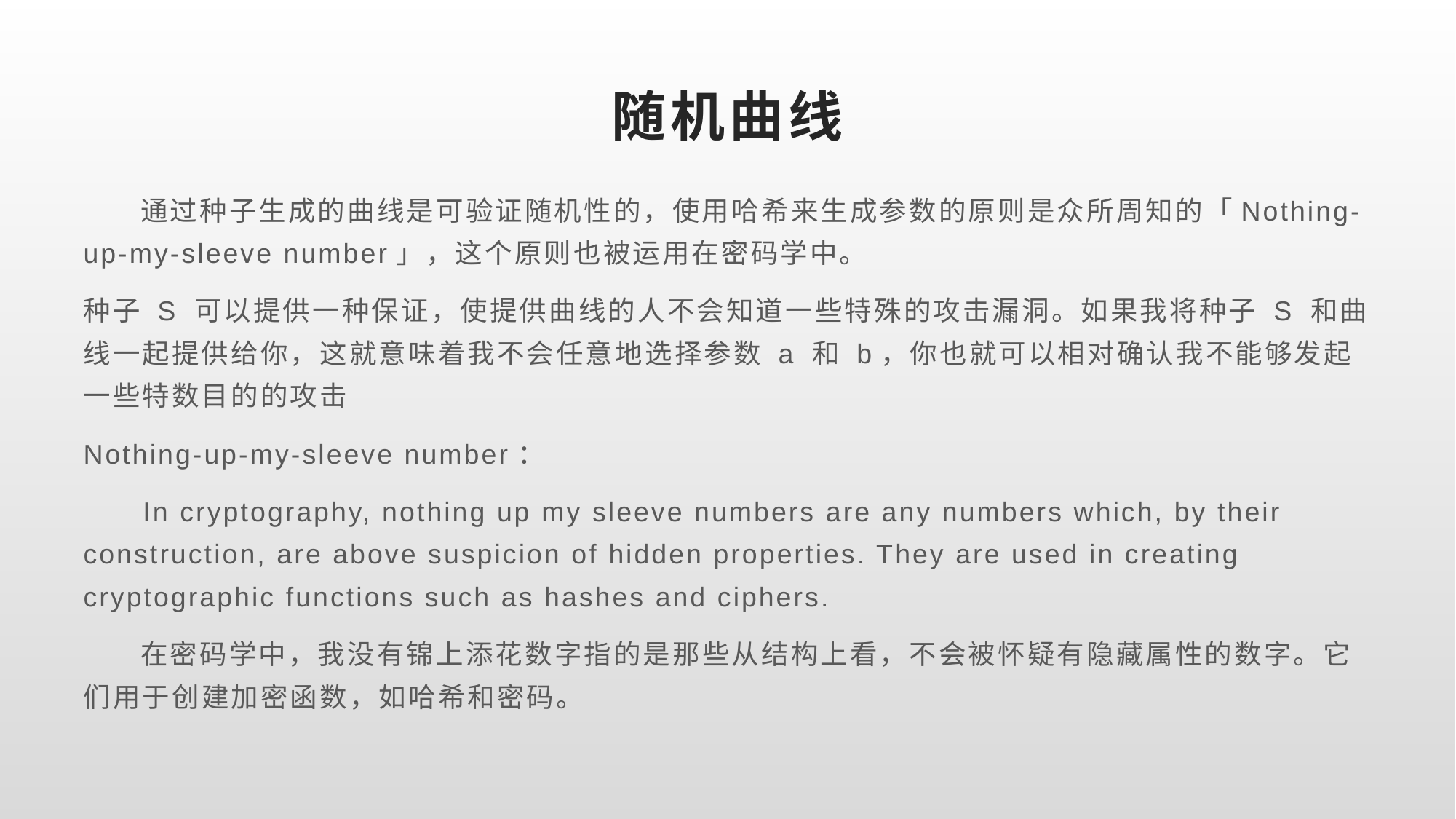

# 随机曲线
      通过种子生成的曲线是可验证随机性的，使用哈希来生成参数的原则是众所周知的「Nothing-up-my-sleeve number」，这个原则也被运用在密码学中。
种子 S 可以提供一种保证，使提供曲线的人不会知道一些特殊的攻击漏洞。如果我将种子 S 和曲线一起提供给你，这就意味着我不会任意地选择参数 a 和 b，你也就可以相对确认我不能够发起一些特数目的的攻击
Nothing-up-my-sleeve number：
      In cryptography, nothing up my sleeve numbers are any numbers which, by their construction, are above suspicion of hidden properties. They are used in creating cryptographic functions such as hashes and ciphers.
      在密码学中，我没有锦上添花数字指的是那些从结构上看，不会被怀疑有隐藏属性的数字。它们用于创建加密函数，如哈希和密码。